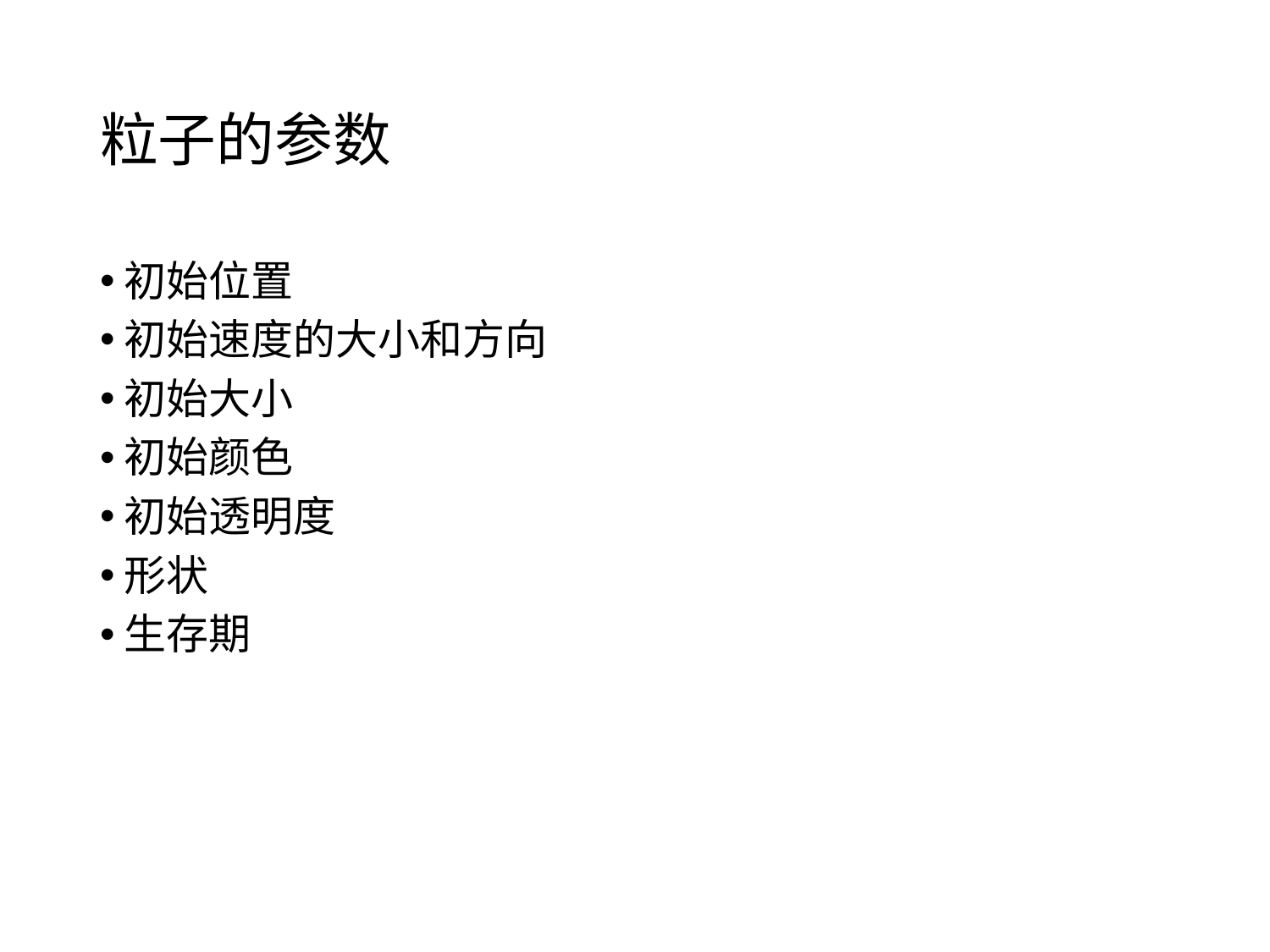

# 粒子的参数
初始位置
初始速度的大小和方向
初始大小
初始颜色
初始透明度
形状
生存期